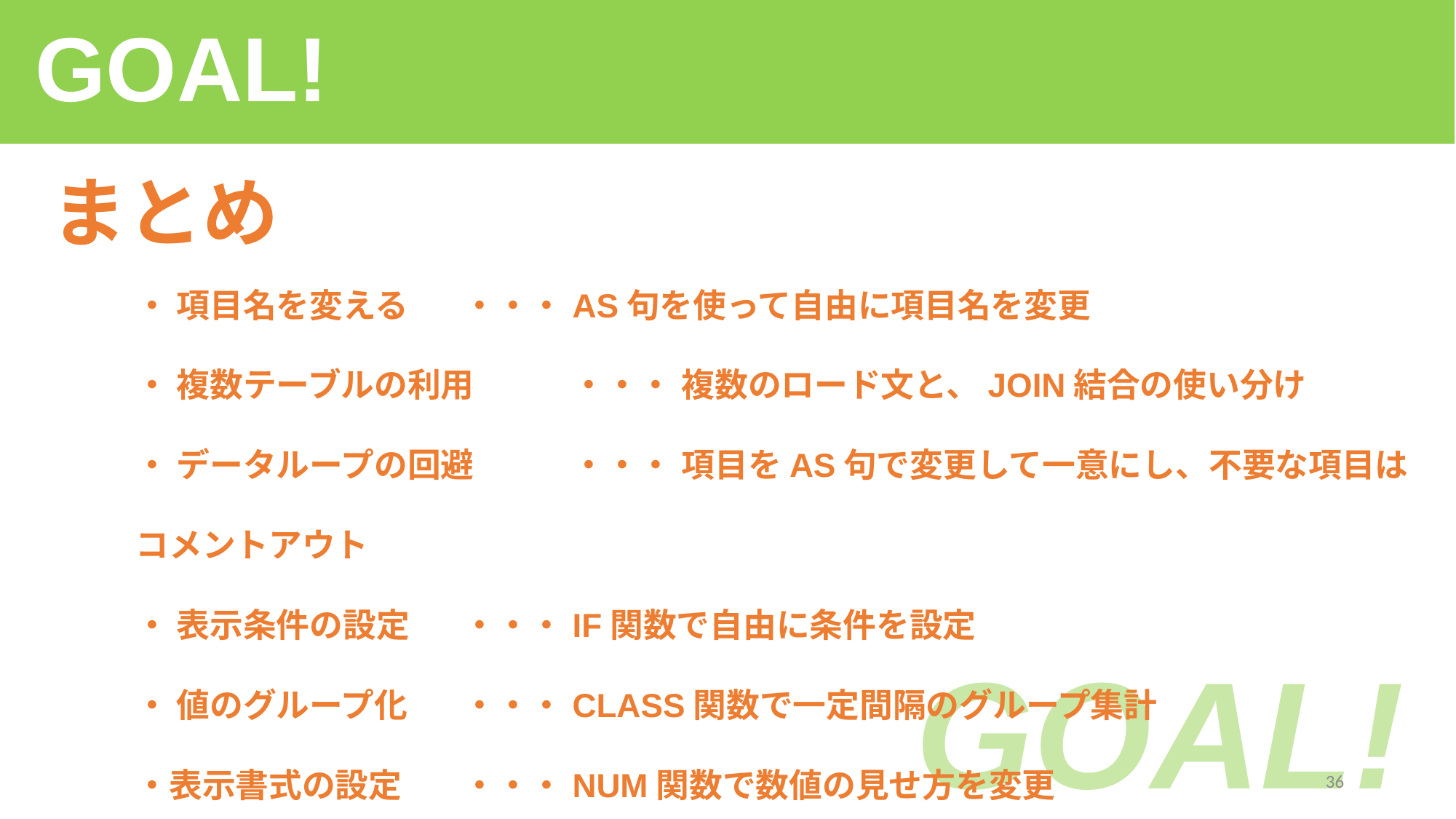

GOAL!
まとめ
・ 項目名を変える	・・・	AS句を使って自由に項目名を変更
・ 複数テーブルの利用	・・・	複数のロード文と、JOIN結合の使い分け
・ データループの回避	・・・	項目をAS句で変更して一意にし、不要な項目はコメントアウト
・ 表示条件の設定	・・・	IF関数で自由に条件を設定
・ 値のグループ化	・・・	CLASS関数で一定間隔のグループ集計
・表示書式の設定	・・・	NUM関数で数値の見せ方を変更
# GOAL!
36